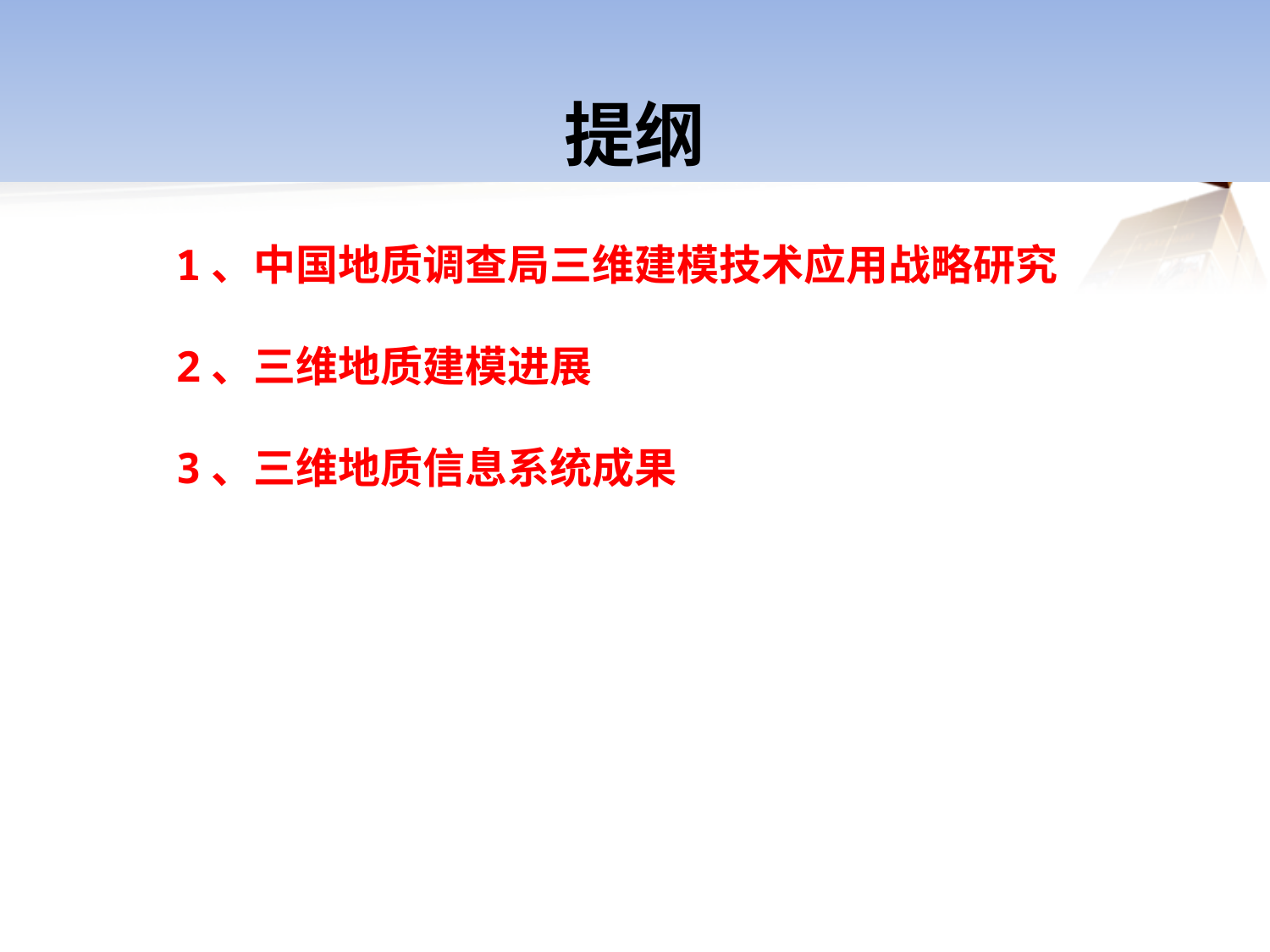

提纲
1、中国地质调查局三维建模技术应用战略研究

2、三维地质建模进展

3、三维地质信息系统成果